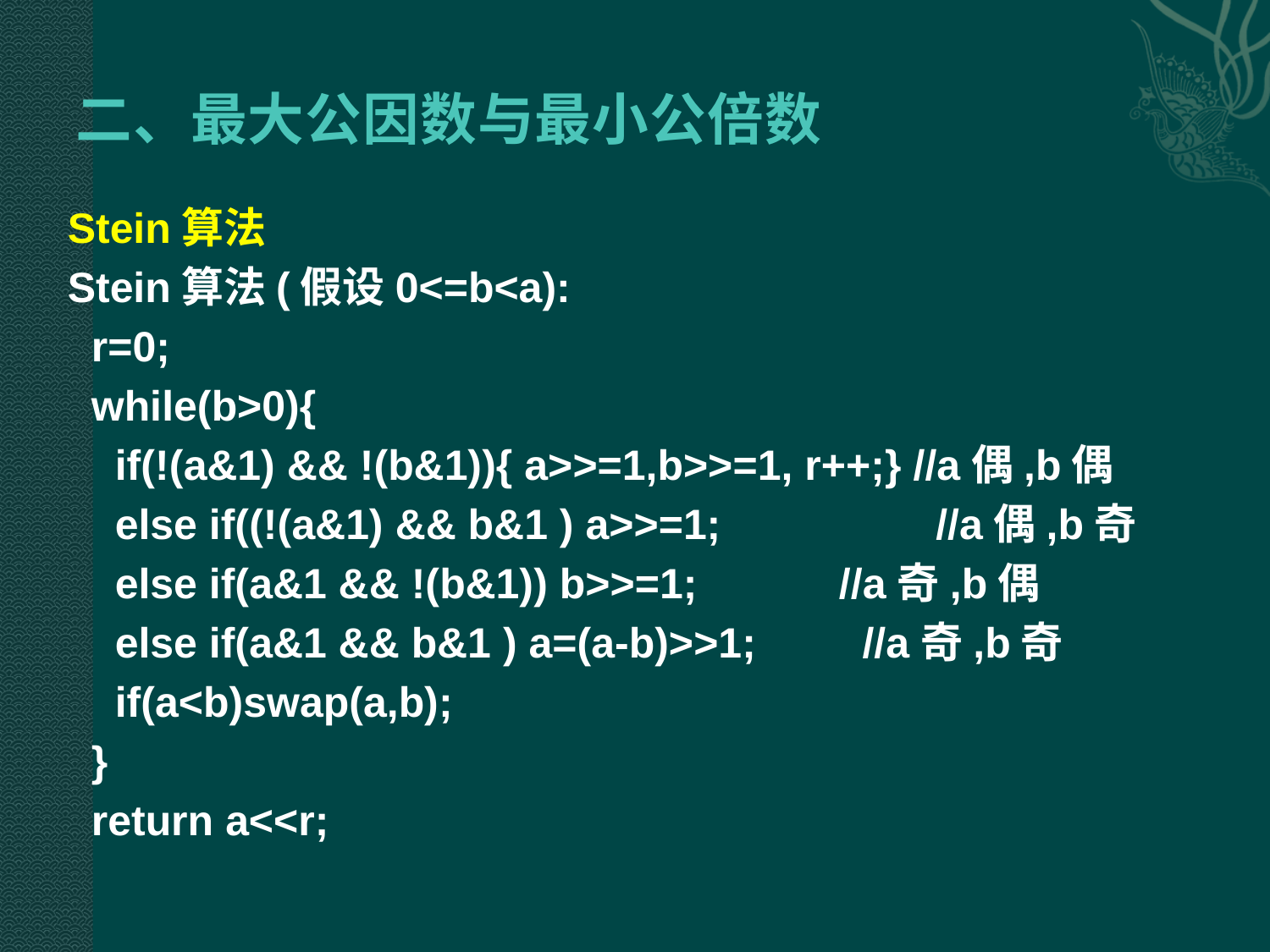

# 二、最大公因数与最小公倍数
Stein算法
Stein算法(假设0<=b<a):
  r=0;
  while(b>0){
    if(!(a&1) && !(b&1)){ a>>=1,b>>=1, r++;} //a偶,b偶
    else if((!(a&1) && b&1 ) a>>=1;	         //a偶,b奇
    else if(a&1 && !(b&1)) b>>=1;            //a奇,b偶
    else if(a&1 && b&1 ) a=(a-b)>>1;         //a奇,b奇
    if(a<b)swap(a,b);
  }
  return a<<r;